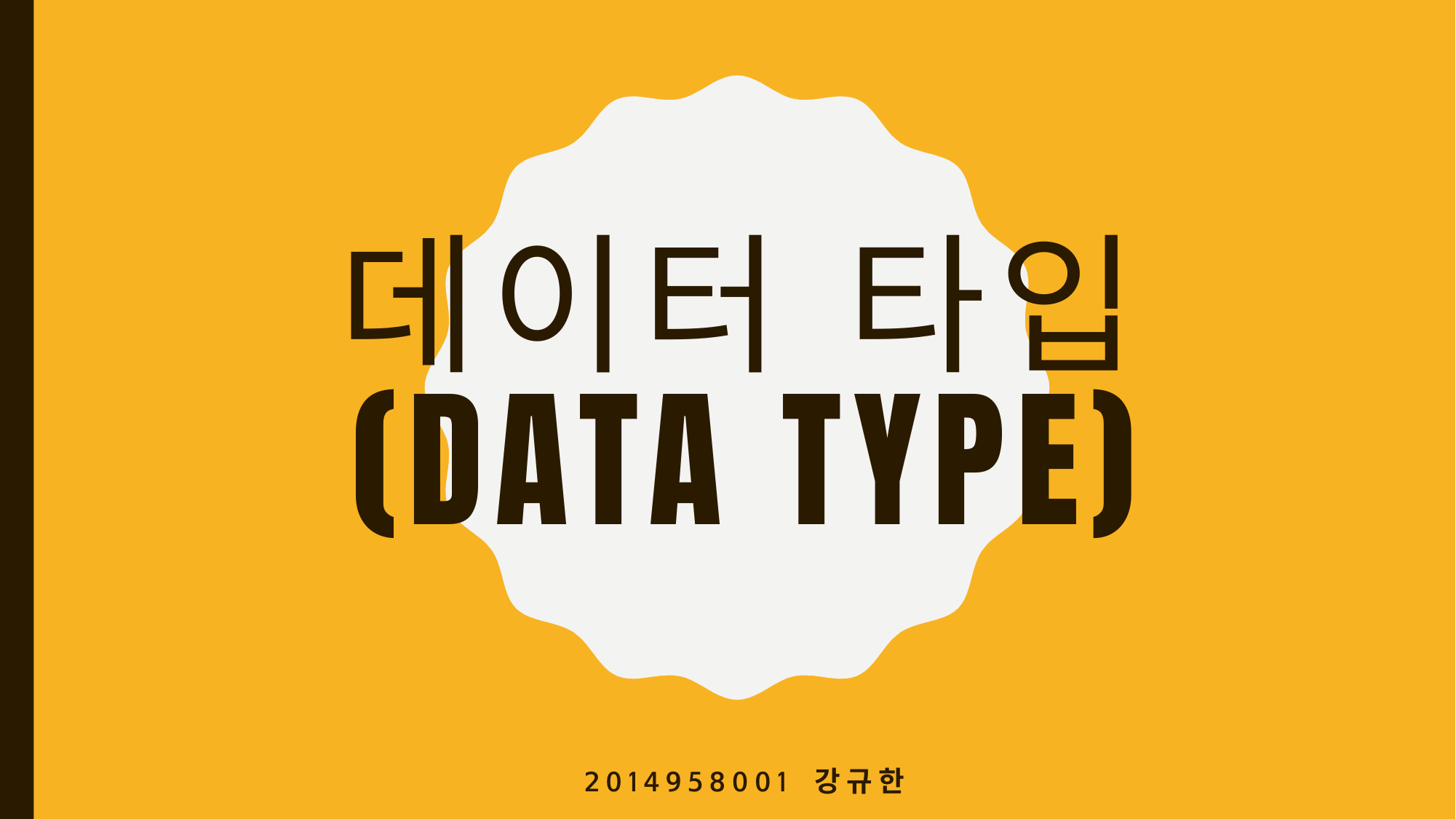

# 데이터 타입 (DATA TYPE)

2014958001 강규한